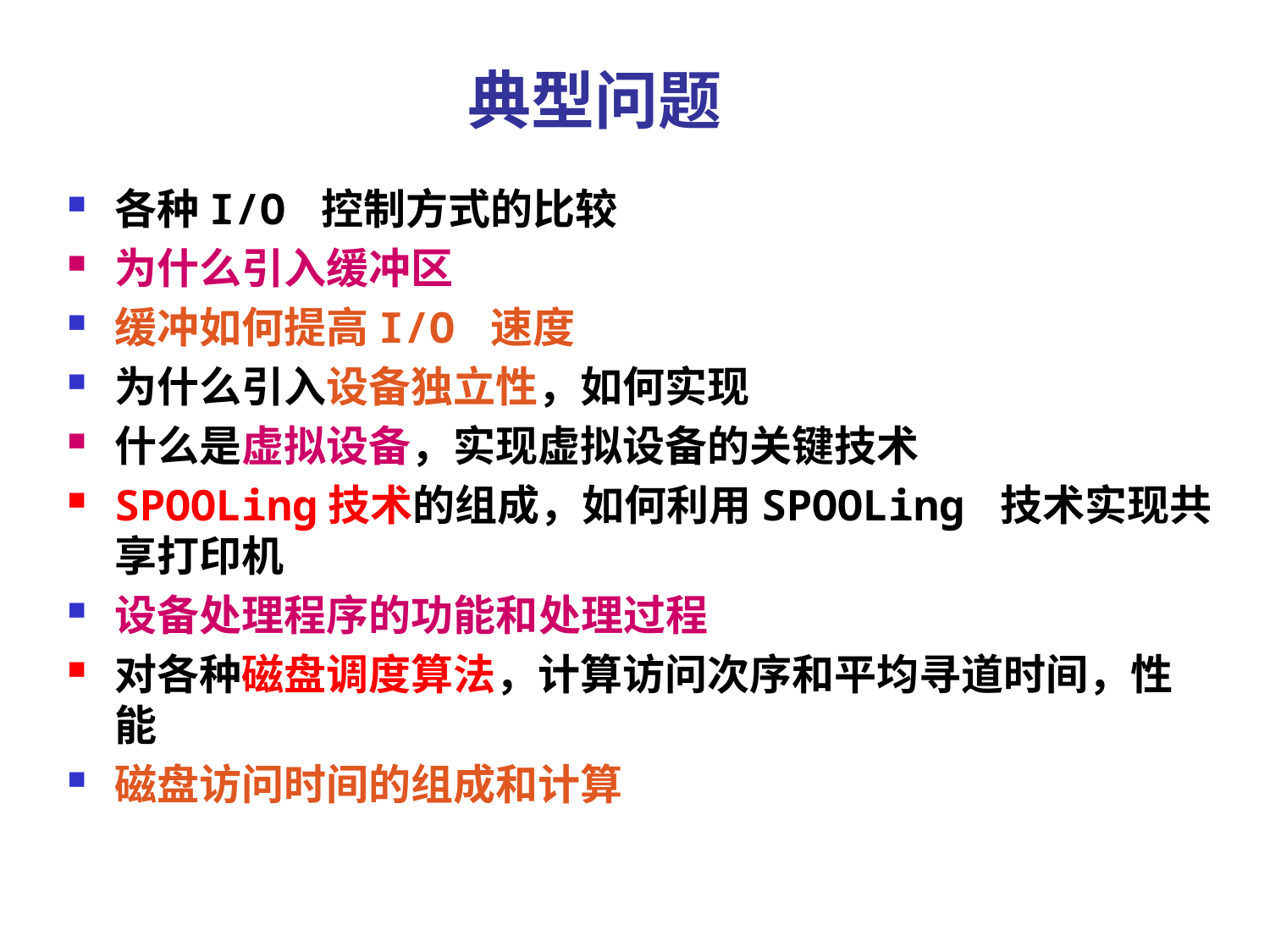

典型问题
各种I/O 控制方式的比较
为什么引入缓冲区
缓冲如何提高I/O 速度
为什么引入设备独立性，如何实现
什么是虚拟设备，实现虚拟设备的关键技术
SPOOLing技术的组成，如何利用SPOOLing 技术实现共享打印机
设备处理程序的功能和处理过程
对各种磁盘调度算法，计算访问次序和平均寻道时间，性能
磁盘访问时间的组成和计算